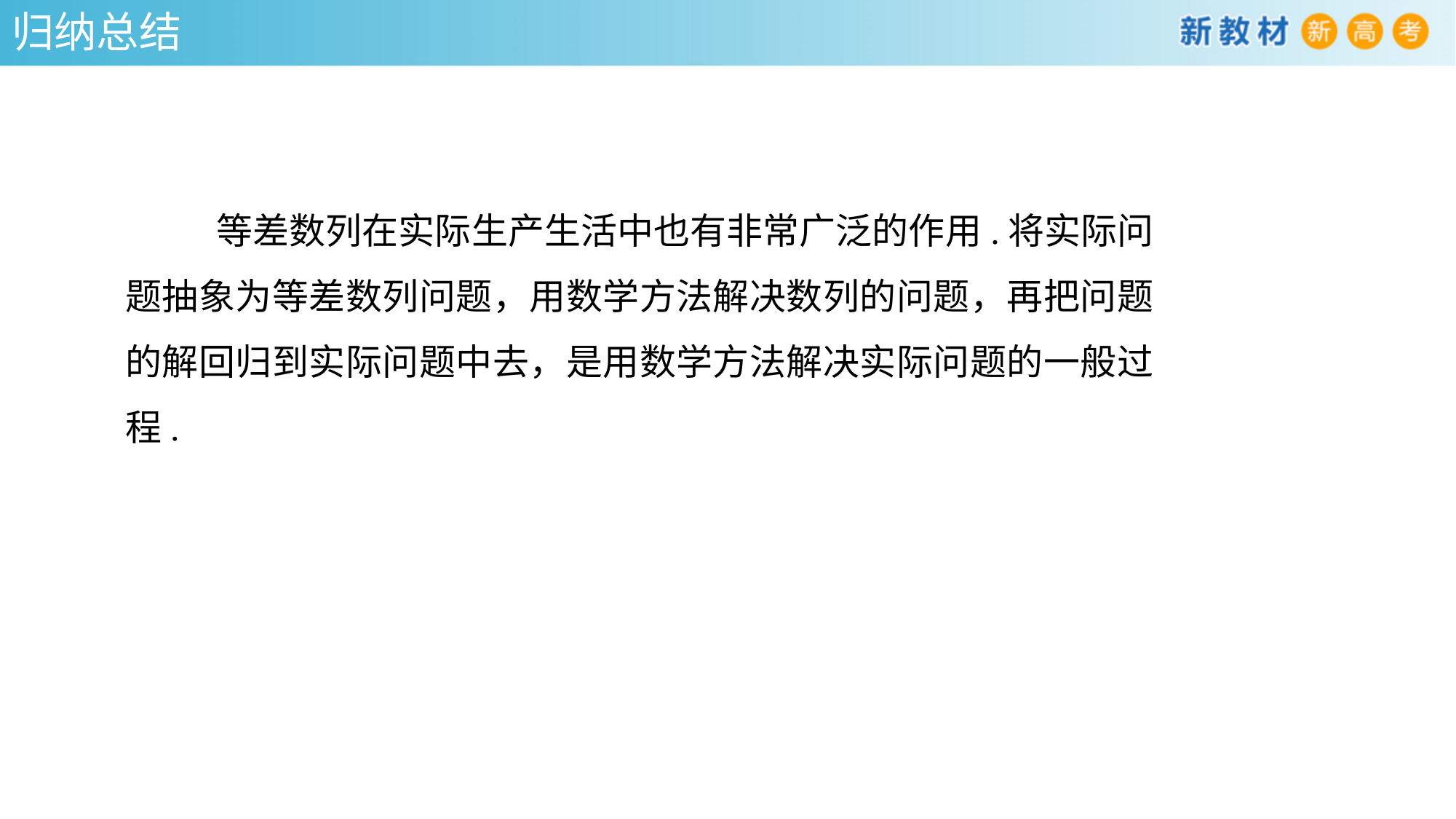

归纳总结
        等差数列在实际生产生活中也有非常广泛的作用.将实际问题抽象为等差数列问题，用数学方法解决数列的问题，再把问题的解回归到实际问题中去，是用数学方法解决实际问题的一般过程.